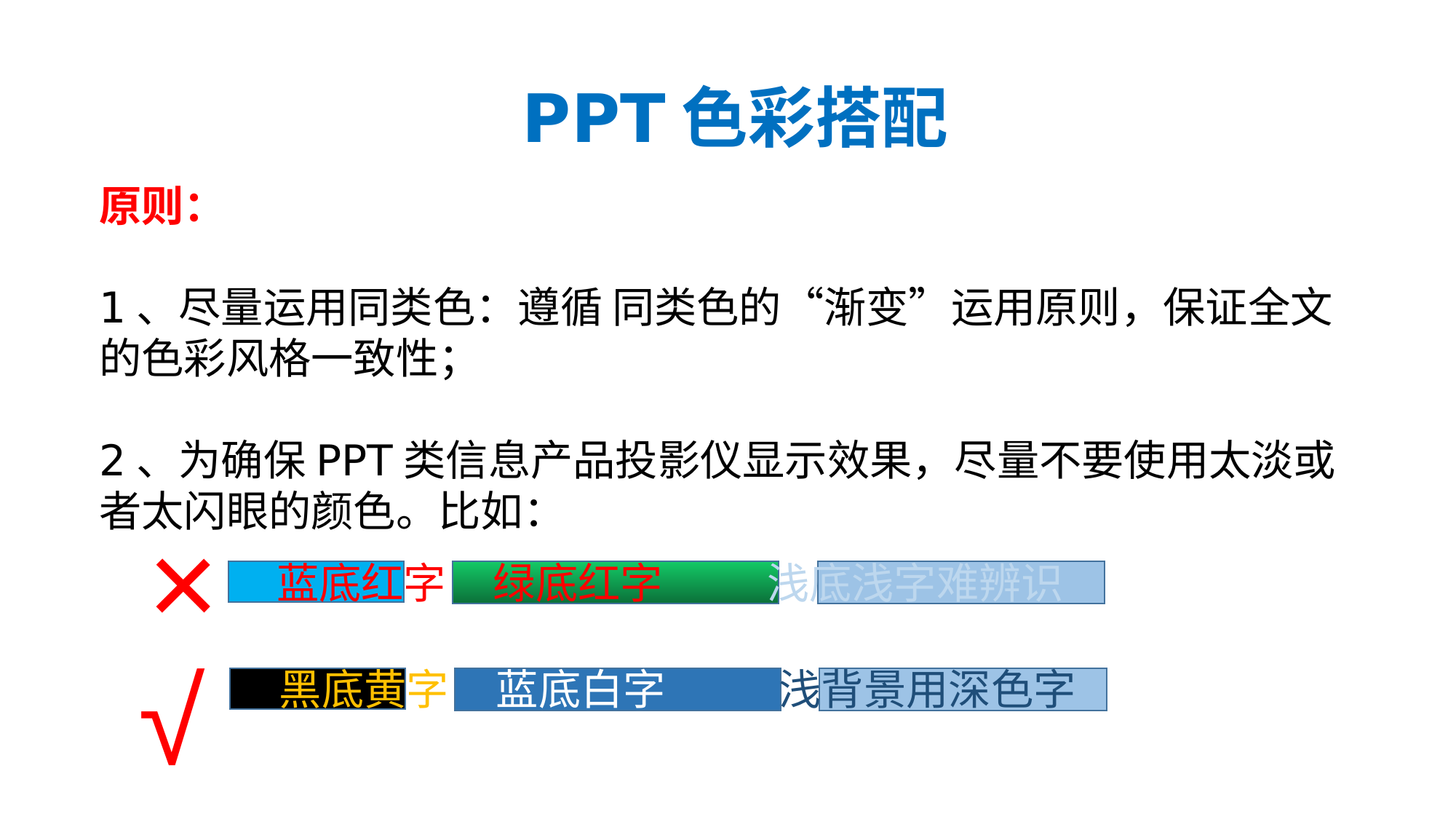

PPT色彩搭配
原则：

1、尽量运用同类色：遵循 同类色的“渐变”运用原则，保证全文的色彩风格一致性；

2、为确保PPT类信息产品投影仪显示效果，尽量不要使用太淡或者太闪眼的颜色。比如：
×
蓝底红字     绿底红字           浅底浅字难辨识

√
黑底黄字     蓝底白字            浅背景用深色字